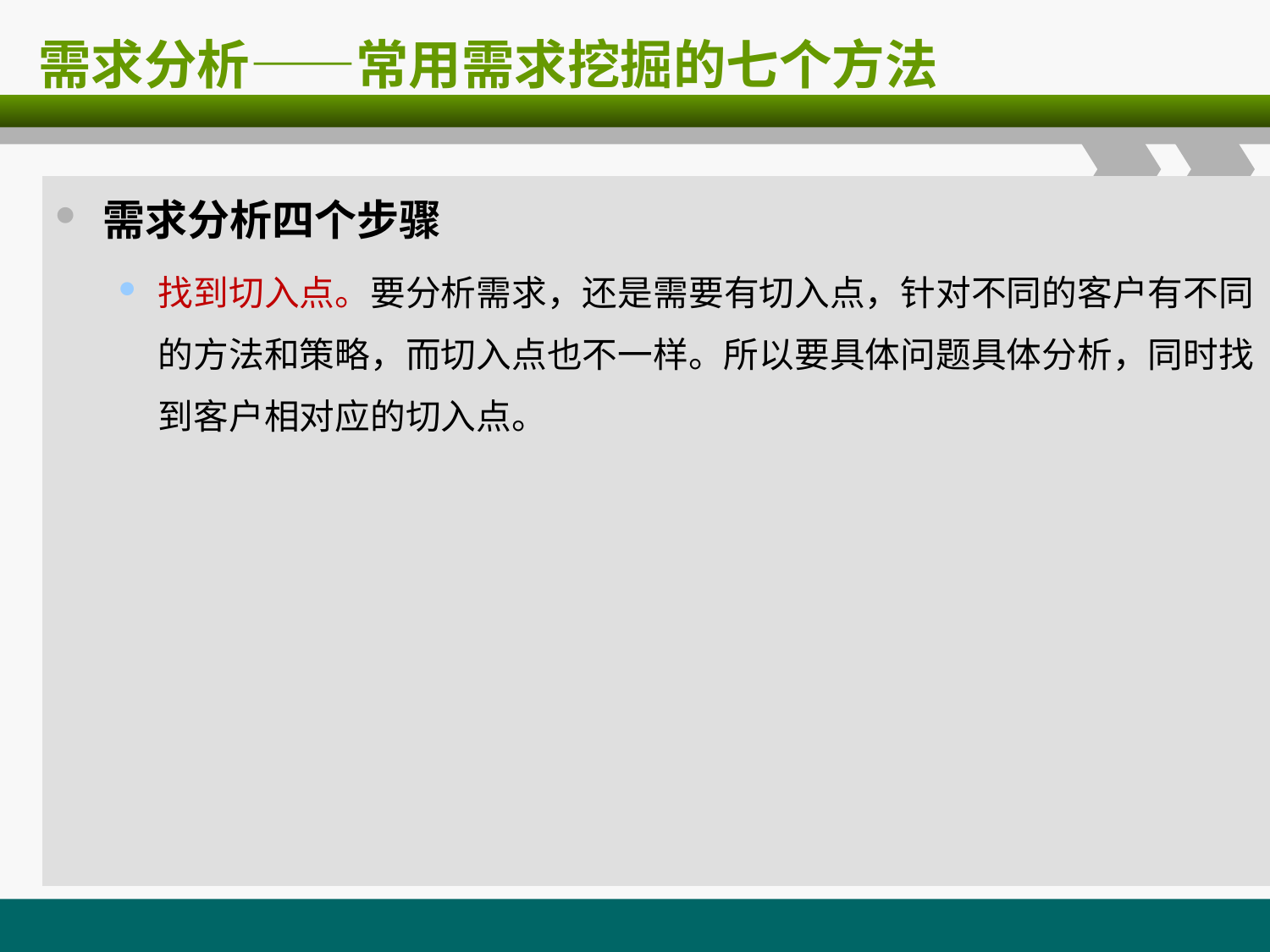

# 需求分析——常用需求挖掘的七个方法
需求分析四个步骤
找到切入点。要分析需求，还是需要有切入点，针对不同的客户有不同的方法和策略，而切入点也不一样。所以要具体问题具体分析，同时找到客户相对应的切入点。